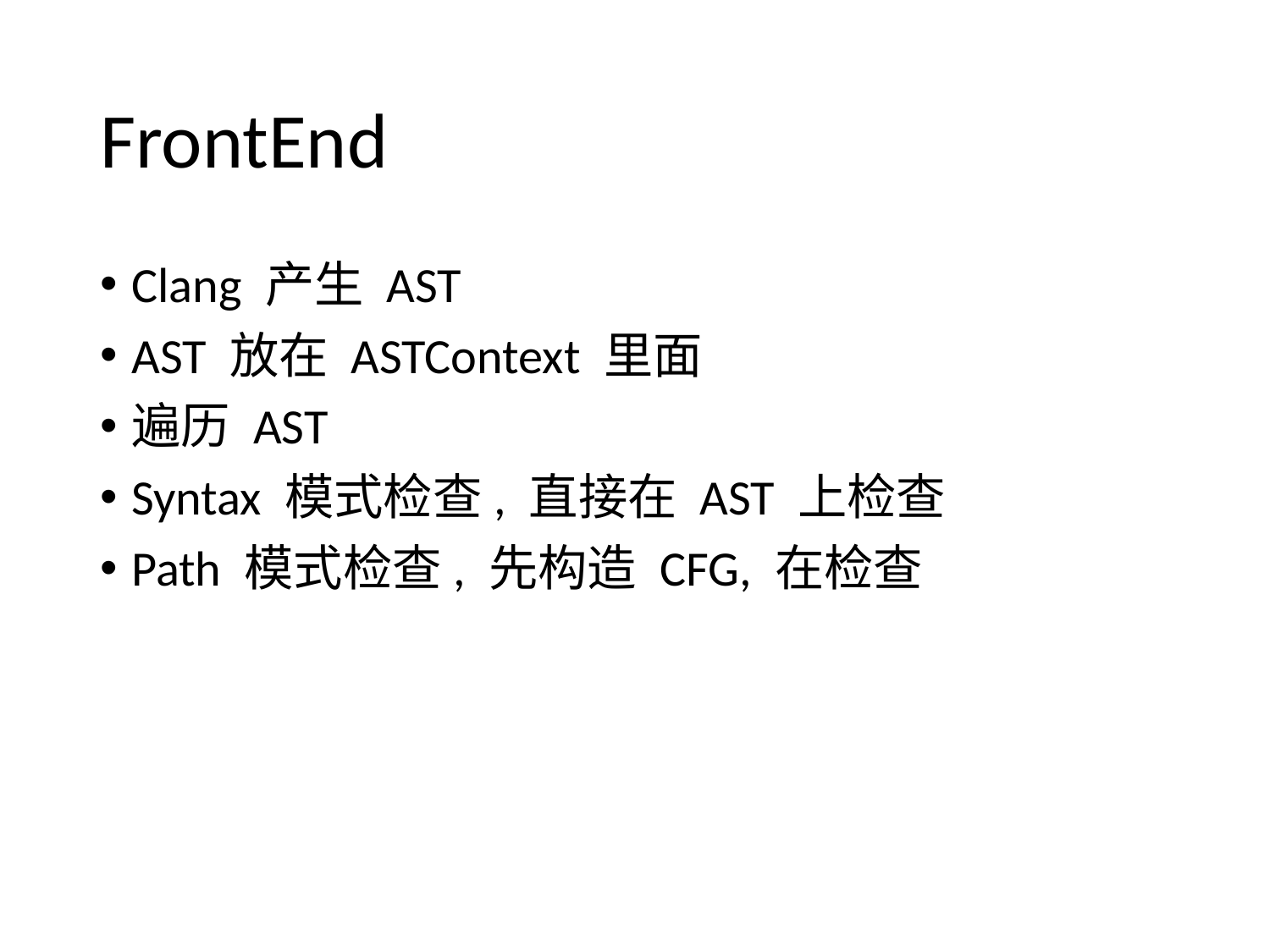

# FrontEnd
Clang 产生 AST
AST 放在 ASTContext 里面
遍历 AST
Syntax 模式检查, 直接在 AST 上检查
Path 模式检查, 先构造 CFG, 在检查